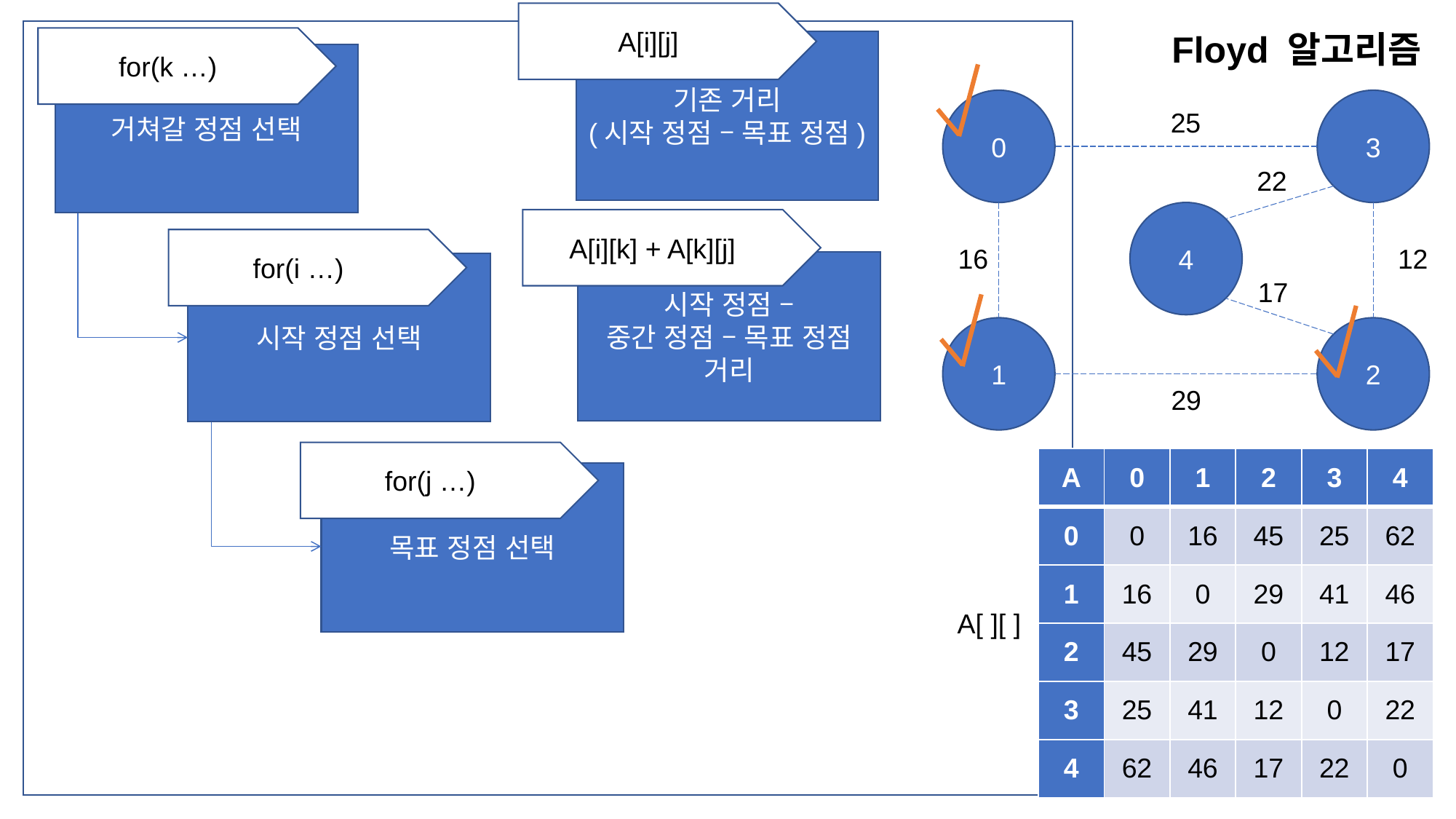

A[i][j]
Floyd 알고리즘

for(k …)
기존 거리
(시작 정점 – 목표 정점)
거쳐갈 정점 선택
0
3
25
22
4
16
12
17
1
2
29
VS
A[i][k] + A[k][j]
for(i …)
시작 정점 –
중간 정점 – 목표 정점
거리
시작 정점 선택
for(j …)
| A | 0 | 1 | 2 | 3 | 4 |
| --- | --- | --- | --- | --- | --- |
| 0 | 0 | 16 | 45 | 25 | 62 |
| 1 | 16 | 0 | 29 | 41 | 46 |
| 2 | 45 | 29 | 0 | 12 | 17 |
| 3 | 25 | 41 | 12 | 0 | 22 |
| 4 | 62 | 46 | 17 | 22 | 0 |
목표 정점 선택
A[ ][ ]
모든 정점 선택 시 종료